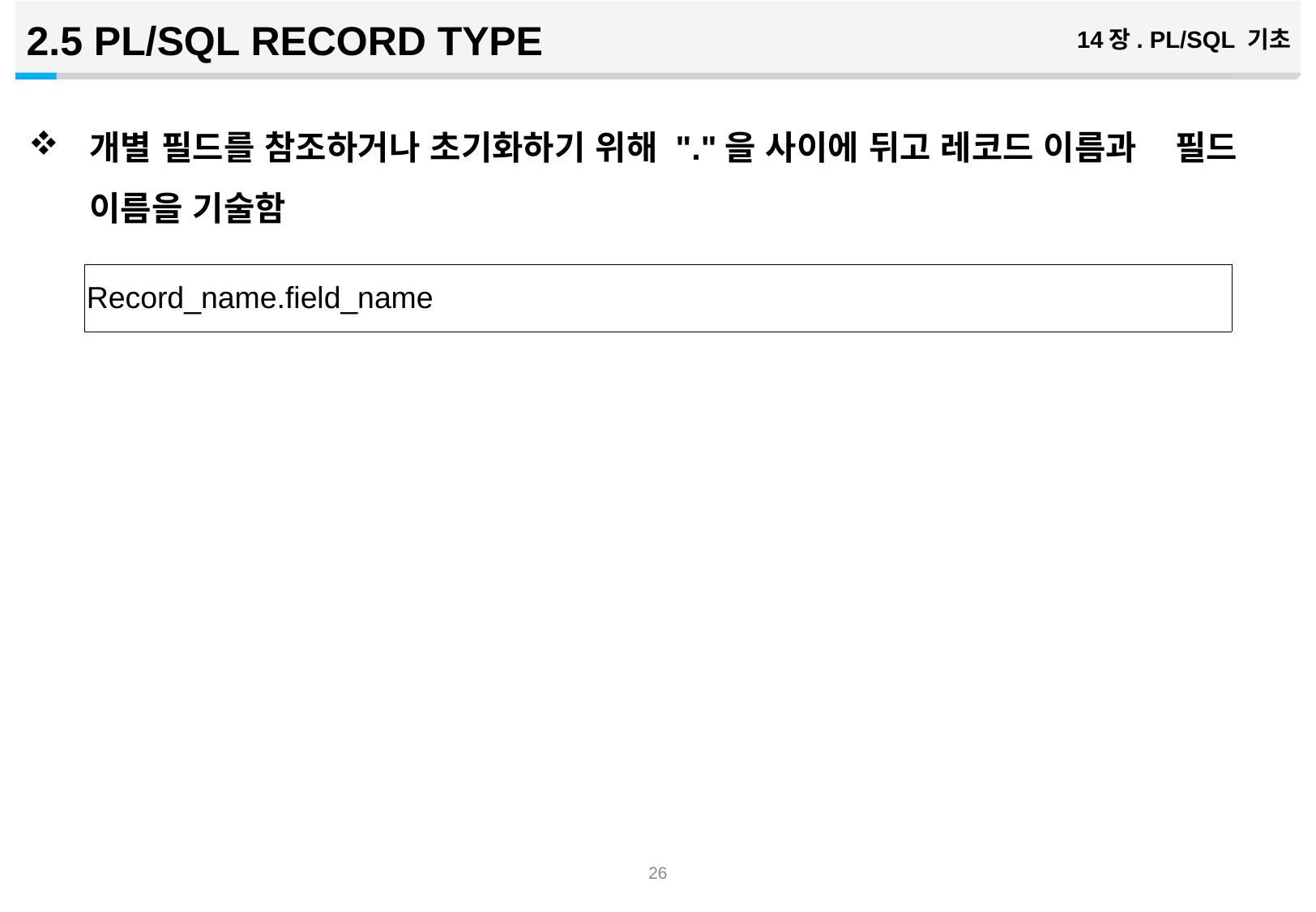

2.5 PL/SQL RECORD TYPE
14장. PL/SQL 기초
개별 필드를 참조하거나 초기화하기 위해 "."을 사이에 뒤고 레코드 이름과    필드 이름을 기술함
| Record\_name.field\_name |
| --- |
26